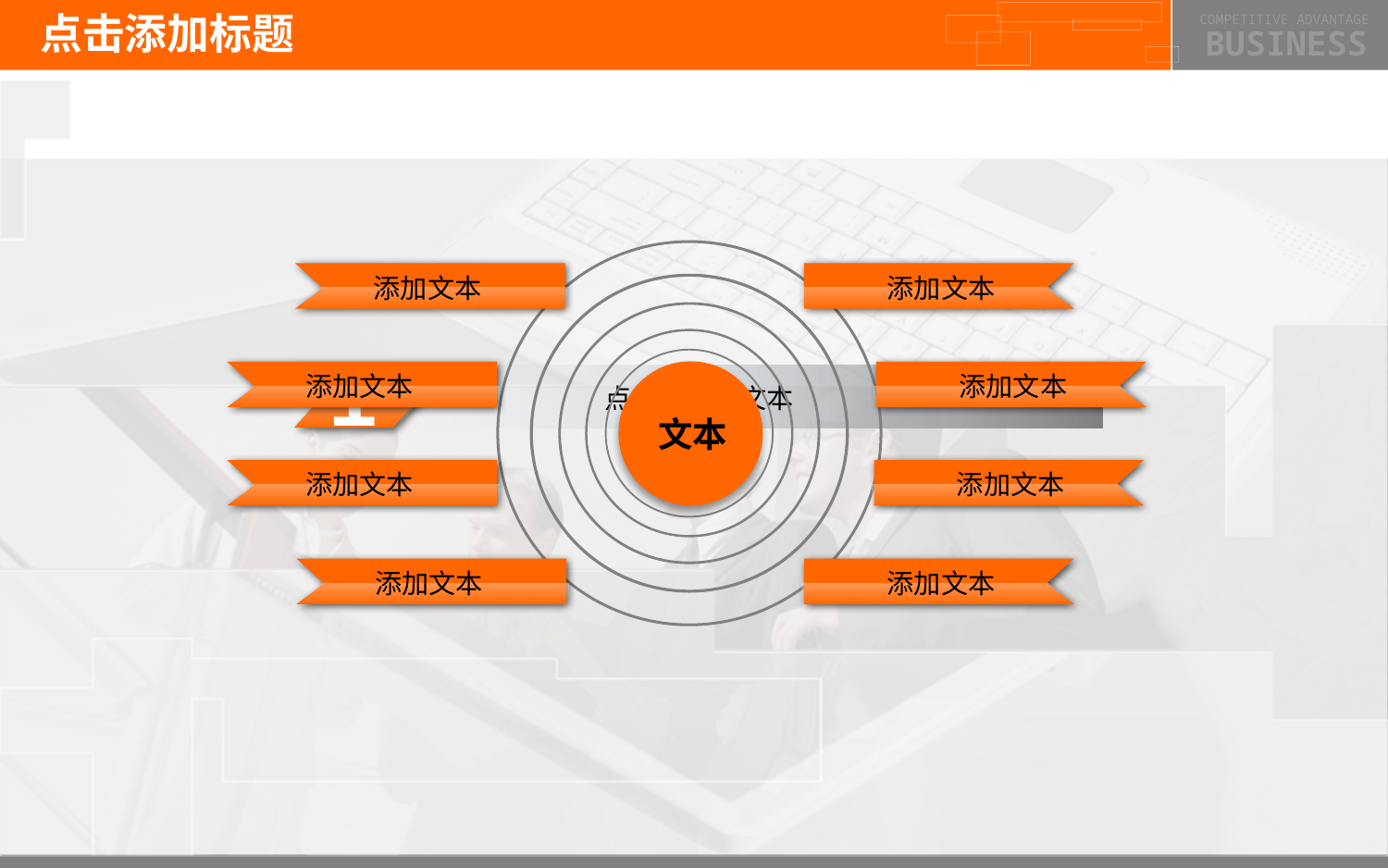

点击添加标题

添加文本

添加文本

1

点击添加标文本

文本

添加文本

添加文本

添加文本

添加文本

添加文本

添加文本